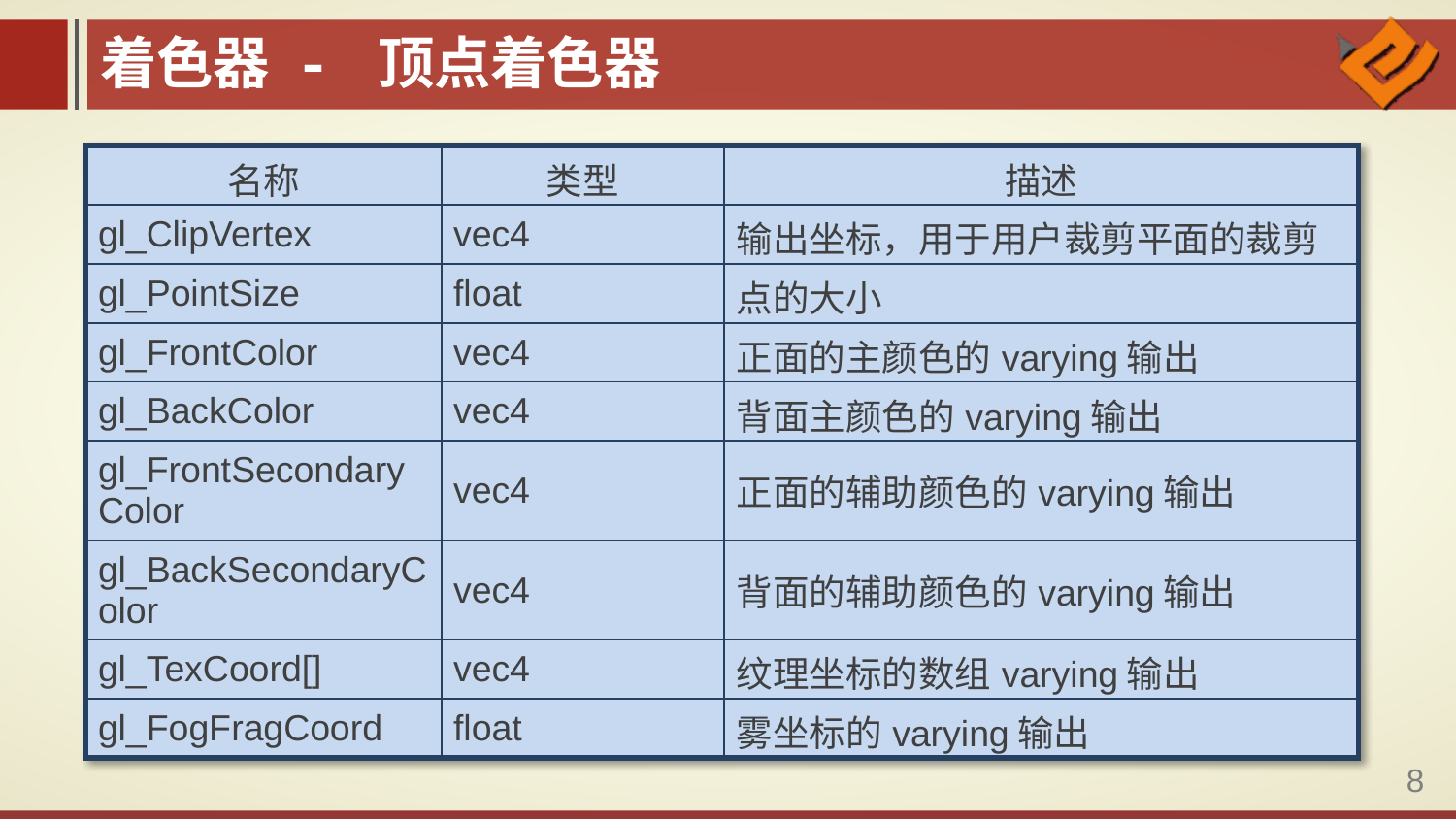

着色器 - 顶点着色器
| 名称 | 类型 | 描述 |
| --- | --- | --- |
| gl\_ClipVertex | vec4 | 输出坐标，用于用户裁剪平面的裁剪 |
| gl\_PointSize | float | 点的大小 |
| gl\_FrontColor | vec4 | 正面的主颜色的varying输出 |
| gl\_BackColor | vec4 | 背面主颜色的varying输出 |
| gl\_FrontSecondaryColor | vec4 | 正面的辅助颜色的varying输出 |
| gl\_BackSecondaryColor | vec4 | 背面的辅助颜色的varying输出 |
| gl\_TexCoord[] | vec4 | 纹理坐标的数组varying输出 |
| gl\_FogFragCoord | float | 雾坐标的varying输出 |